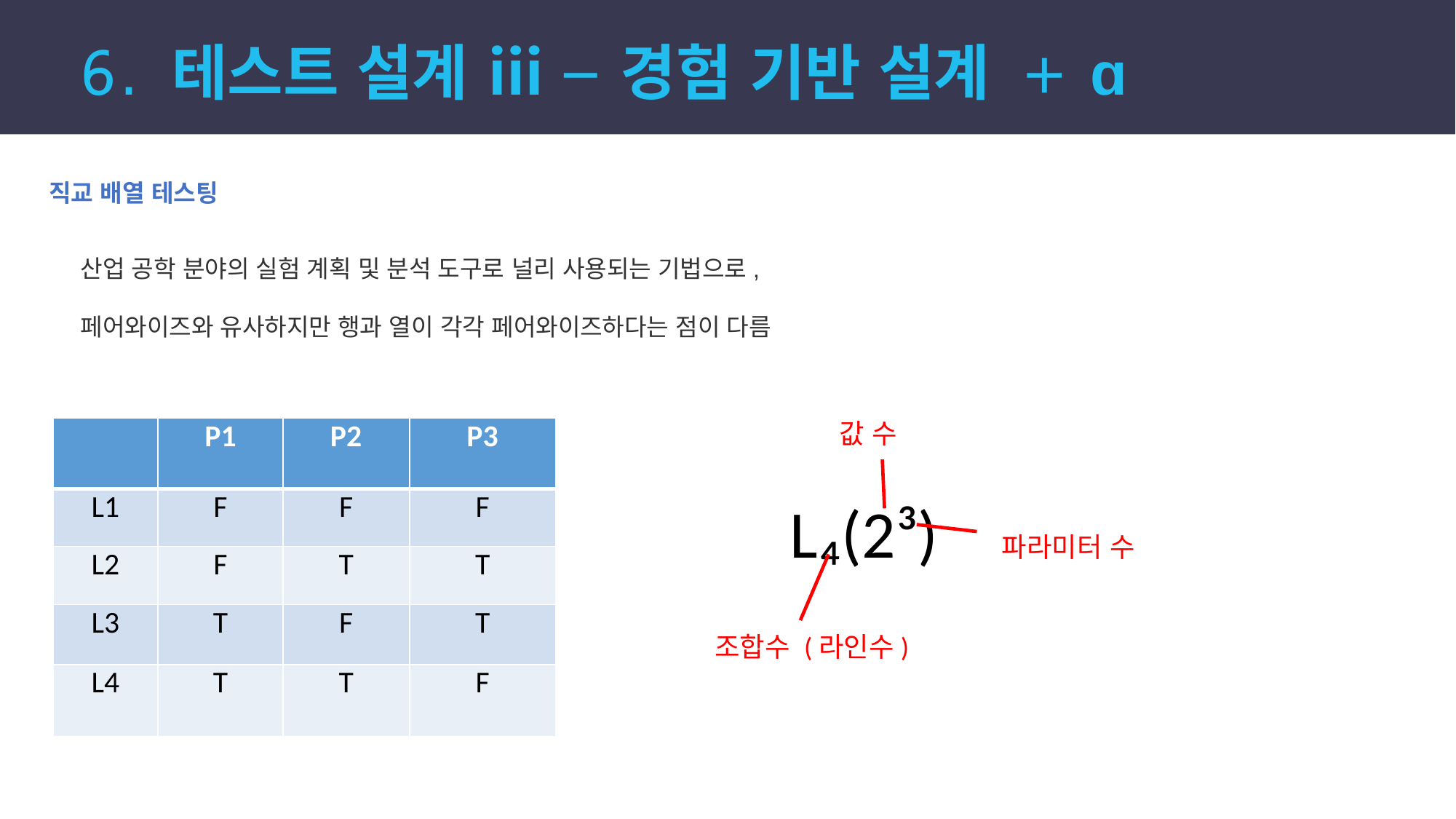

6. 테스트 설계 ⅲ – 경험 기반 설계 + ɑ
직교 배열 테스팅
산업 공학 분야의 실험 계획 및 분석 도구로 널리 사용되는 기법으로,

페어와이즈와 유사하지만 행과 열이 각각 페어와이즈하다는 점이 다름
값 수
|  | P1 | P2 | P3 |
| --- | --- | --- | --- |
| L1 | F | F | F |
| L2 | F | T | T |
| L3 | T | F | T |
| L4 | T | T | F |
L₄(2³)
파라미터 수
조합수 (라인수)